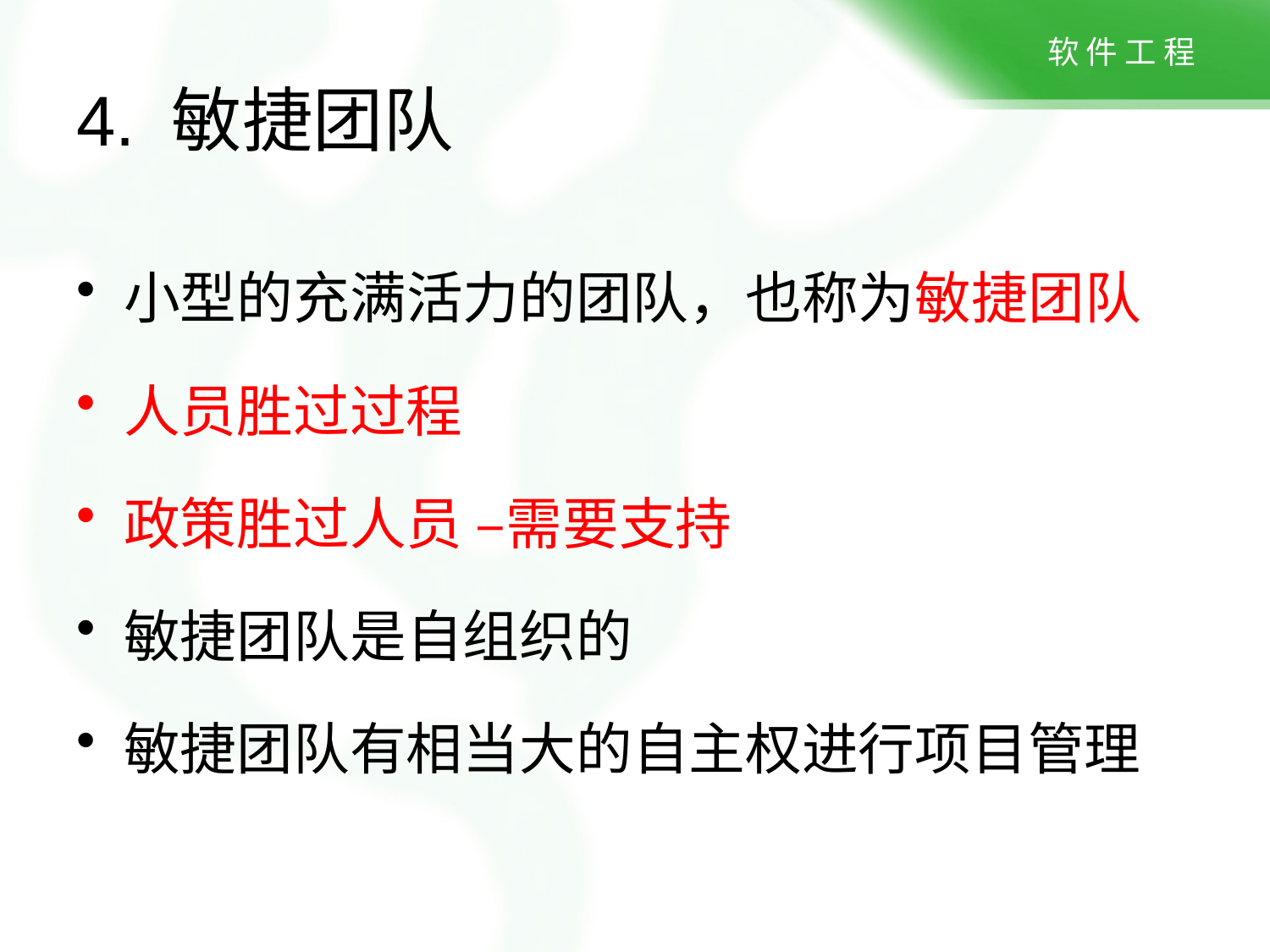

# 4. 敏捷团队
小型的充满活力的团队，也称为敏捷团队
人员胜过过程
政策胜过人员 –需要支持
敏捷团队是自组织的
敏捷团队有相当大的自主权进行项目管理